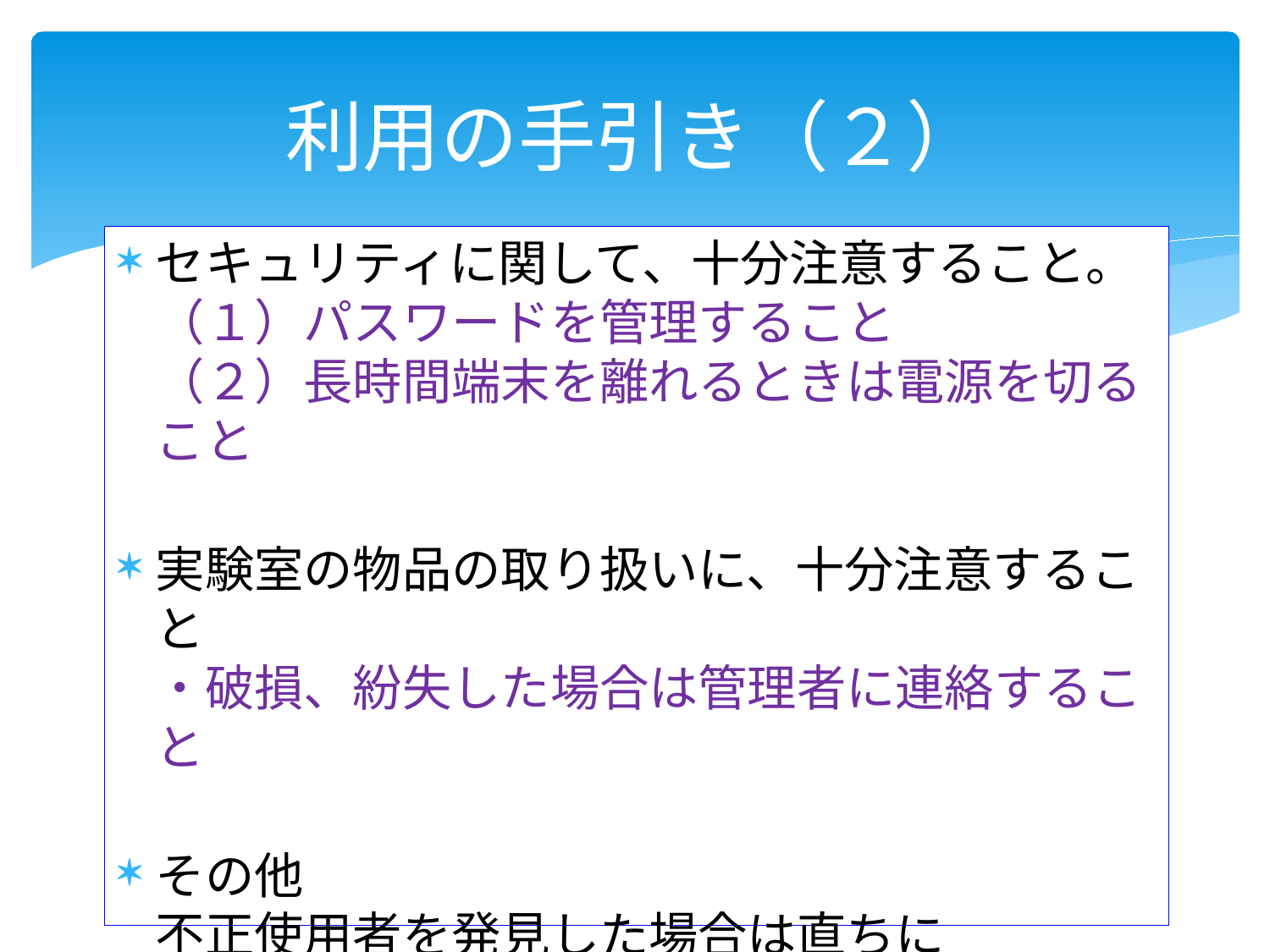

# 利用の手引き（２）
セキュリティに関して、十分注意すること。
（１）パスワードを管理すること
（２）長時間端末を離れるときは電源を切ること
実験室の物品の取り扱いに、十分注意すること
・破損、紛失した場合は管理者に連絡すること
その他
不正使用者を発見した場合は直ちに
管理者に連絡してください